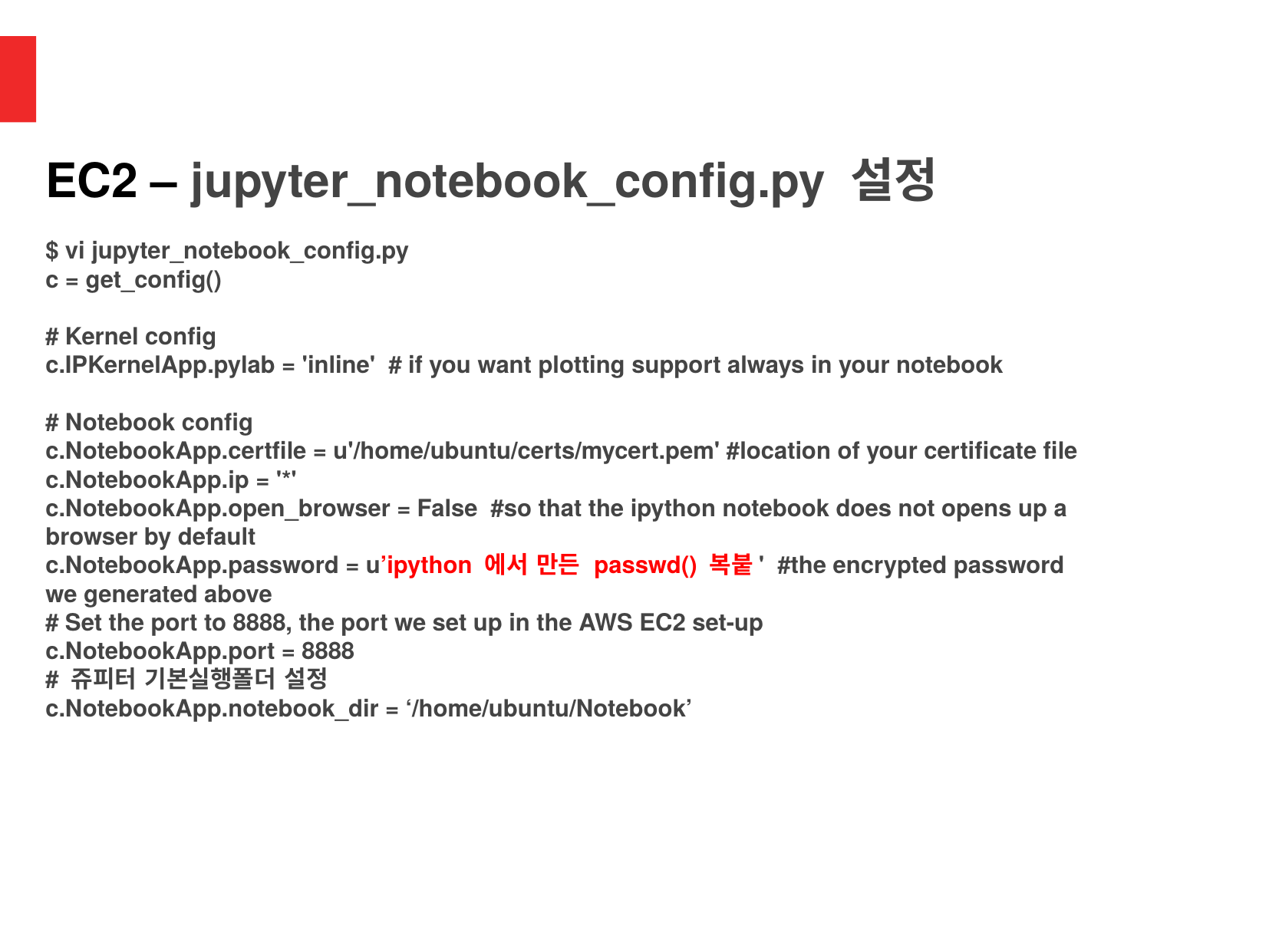

EC2 – jupyter_notebook_config.py 설정
$ vi jupyter_notebook_config.py
c = get_config()

# Kernel config
c.IPKernelApp.pylab = 'inline'  # if you want plotting support always in your notebook

# Notebook config
c.NotebookApp.certfile = u'/home/ubuntu/certs/mycert.pem' #location of your certificate file
c.NotebookApp.ip = '*'
c.NotebookApp.open_browser = False  #so that the ipython notebook does not opens up a browser by default
c.NotebookApp.password = u’ipython 에서 만든 passwd() 복붙'  #the encrypted password we generated above
# Set the port to 8888, the port we set up in the AWS EC2 set-up
c.NotebookApp.port = 8888
# 쥬피터 기본실행폴더 설정
c.NotebookApp.notebook_dir = ‘/home/ubuntu/Notebook’